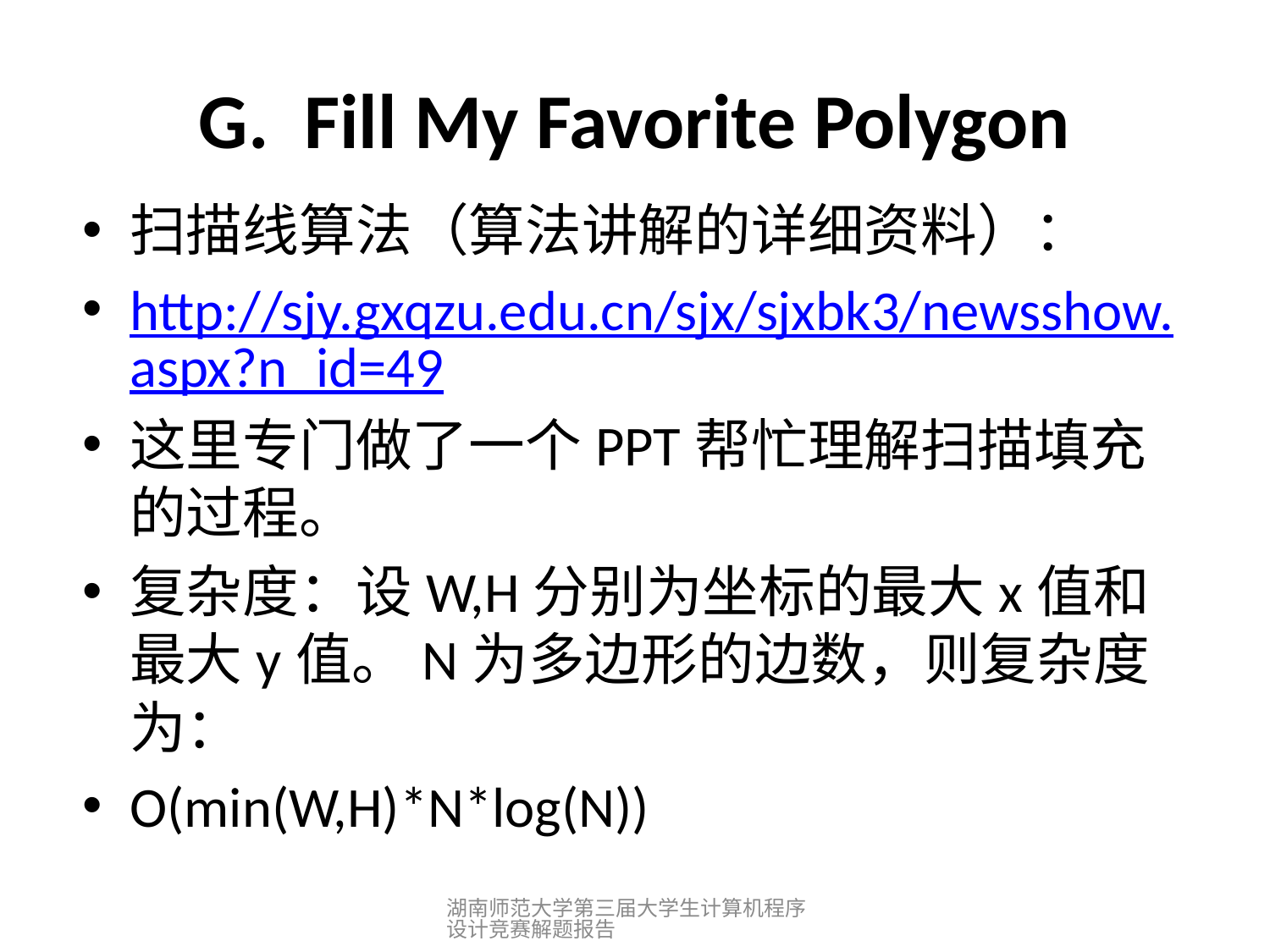

# G.  Fill My Favorite Polygon
扫描线算法（算法讲解的详细资料）：
http://sjy.gxqzu.edu.cn/sjx/sjxbk3/newsshow.aspx?n_id=49
这里专门做了一个PPT帮忙理解扫描填充的过程。
复杂度：设W,H分别为坐标的最大x值和最大y值。N为多边形的边数，则复杂度为：
O(min(W,H)*N*log(N))
湖南师范大学第三届大学生计算机程序设计竞赛解题报告